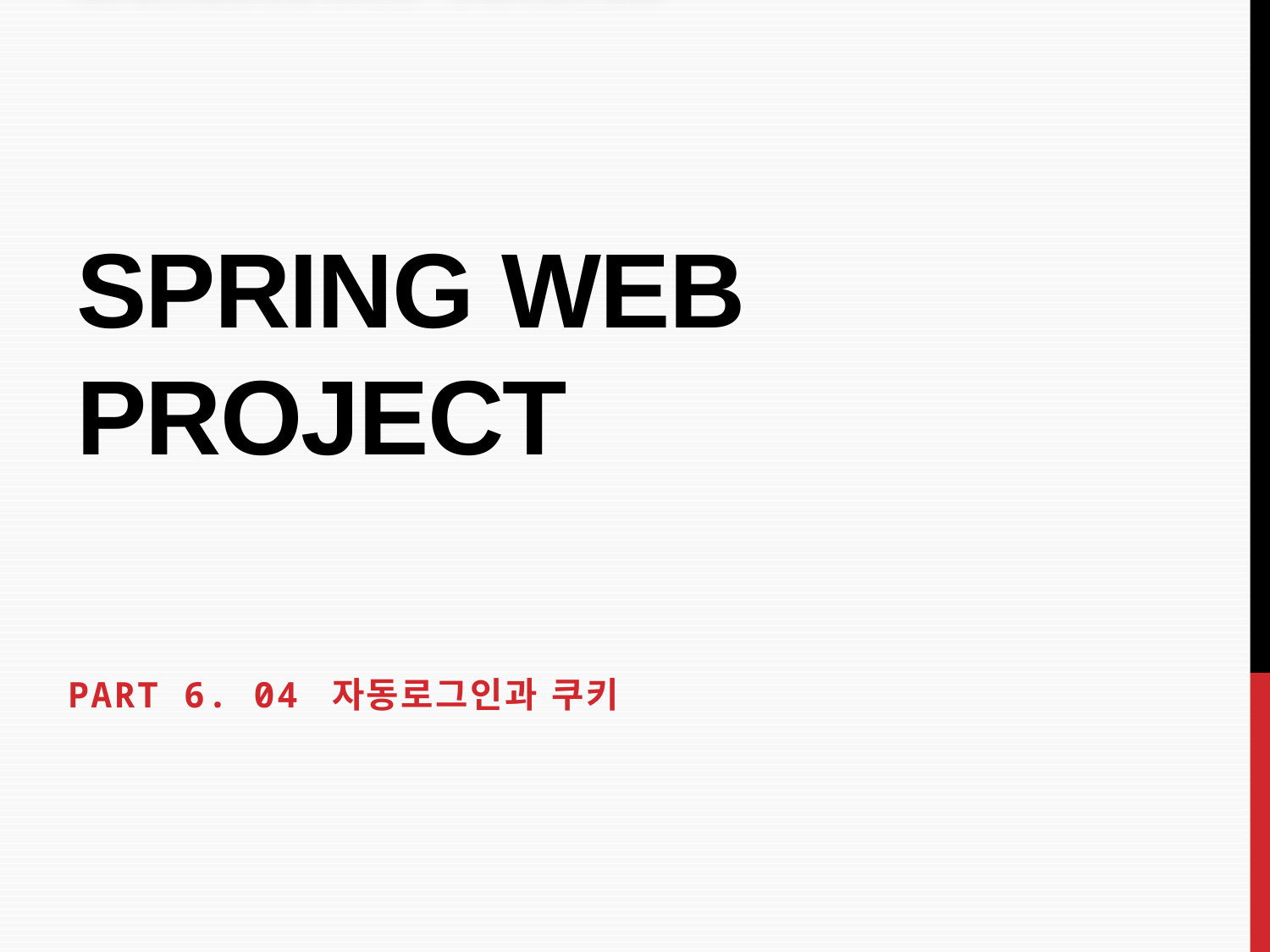

# Spring Web Project
PART 6. 04 자동로그인과 쿠키